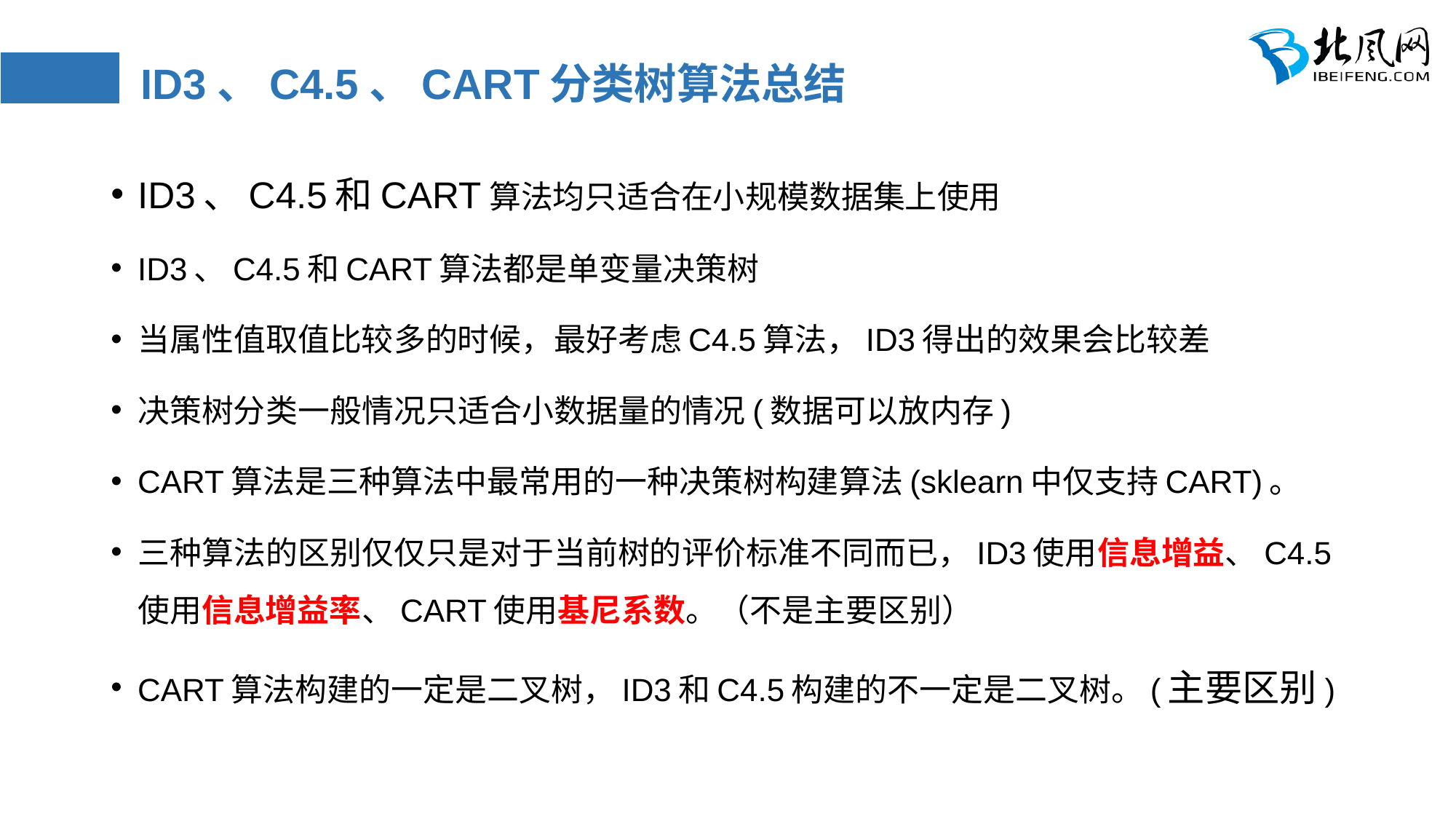

# ID3、C4.5、CART分类树算法总结
ID3、C4.5和CART算法均只适合在小规模数据集上使用
ID3、C4.5和CART算法都是单变量决策树
当属性值取值比较多的时候，最好考虑C4.5算法，ID3得出的效果会比较差
决策树分类一般情况只适合小数据量的情况(数据可以放内存)
CART算法是三种算法中最常用的一种决策树构建算法(sklearn中仅支持CART)。
三种算法的区别仅仅只是对于当前树的评价标准不同而已，ID3使用信息增益、C4.5使用信息增益率、CART使用基尼系数。（不是主要区别）
CART算法构建的一定是二叉树，ID3和C4.5构建的不一定是二叉树。(主要区别)